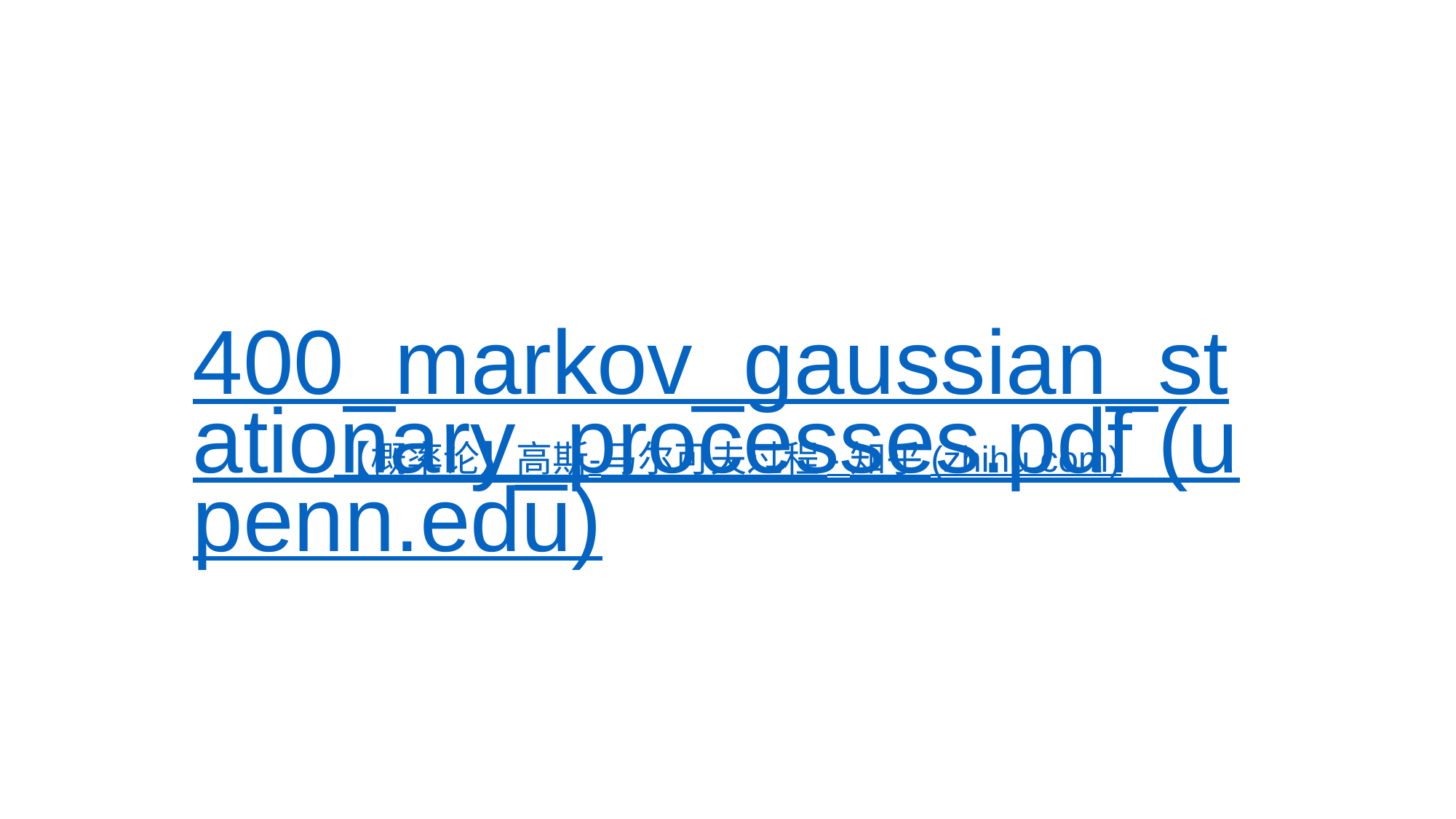

# 400_markov_gaussian_stationary_processes.pdf (upenn.edu)
【概率论】高斯-马尔可夫过程 - 知乎 (zhihu.com)